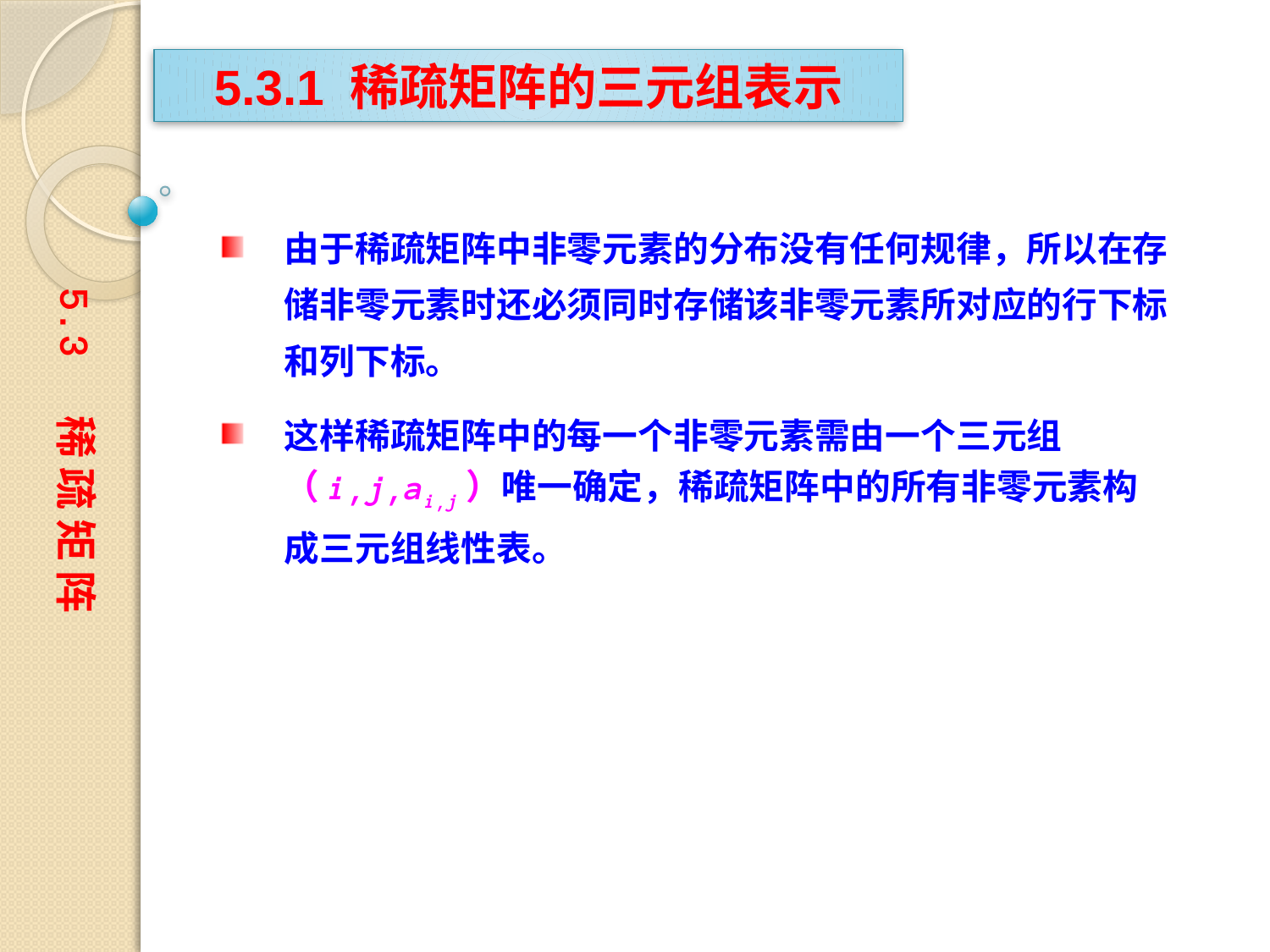

5.3.1 稀疏矩阵的三元组表示
由于稀疏矩阵中非零元素的分布没有任何规律，所以在存储非零元素时还必须同时存储该非零元素所对应的行下标和列下标。
这样稀疏矩阵中的每一个非零元素需由一个三元组（i,j,ai,j）唯一确定，稀疏矩阵中的所有非零元素构成三元组线性表。
5.3  稀 疏 矩 阵